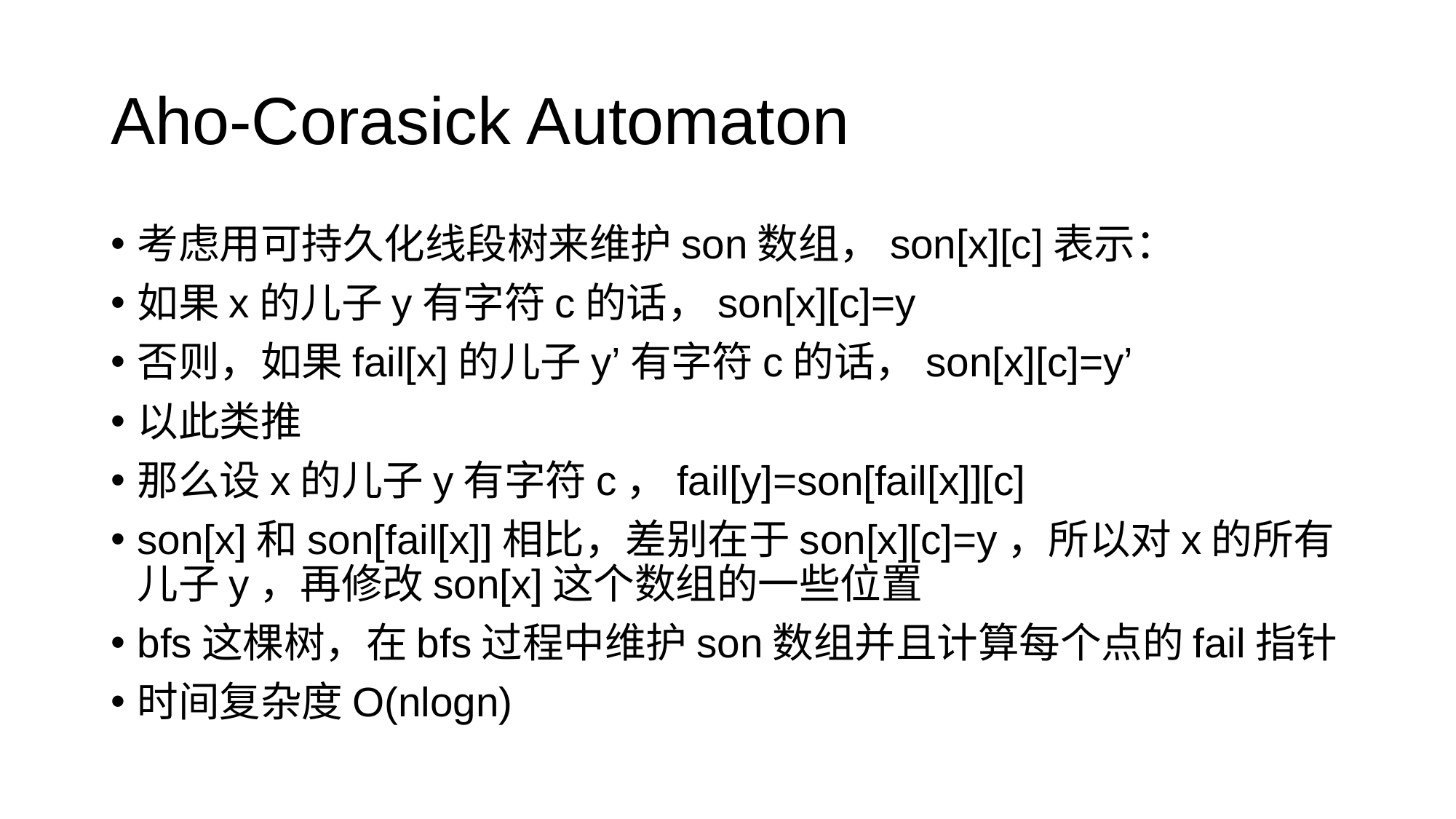

# Aho-Corasick Automaton
考虑用可持久化线段树来维护son数组，son[x][c]表示：
如果x的儿子y有字符c的话，son[x][c]=y
否则，如果fail[x]的儿子y’有字符c的话，son[x][c]=y’
以此类推
那么设x的儿子y有字符c，fail[y]=son[fail[x]][c]
son[x]和son[fail[x]]相比，差别在于son[x][c]=y，所以对x的所有儿子y，再修改son[x]这个数组的一些位置
bfs这棵树，在bfs过程中维护son数组并且计算每个点的fail指针
时间复杂度O(nlogn)